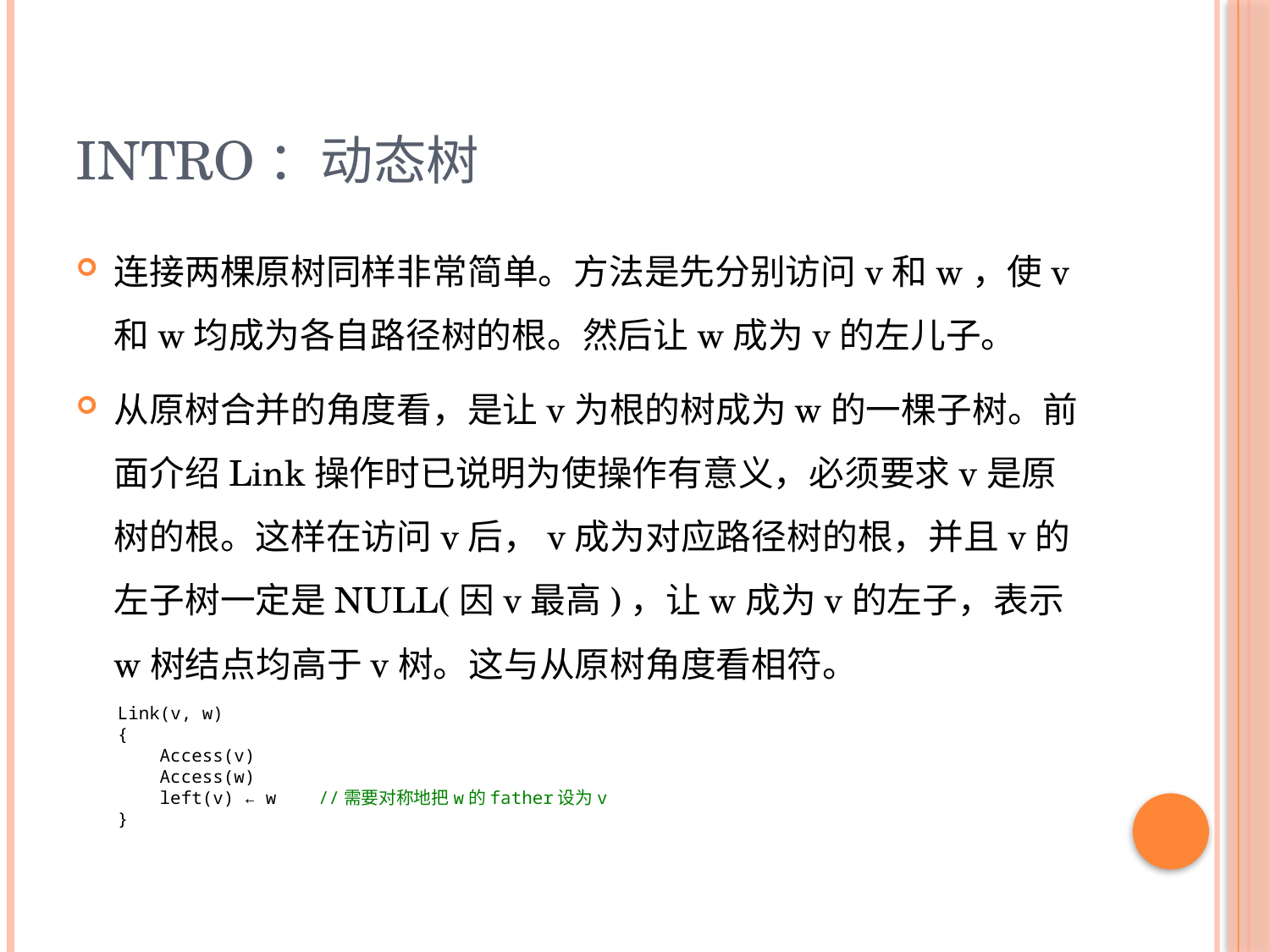

# Intro：动态树
连接两棵原树同样非常简单。方法是先分别访问v和w，使v和w均成为各自路径树的根。然后让w成为v的左儿子。
从原树合并的角度看，是让v为根的树成为w的一棵子树。前面介绍Link操作时已说明为使操作有意义，必须要求v是原树的根。这样在访问v后，v成为对应路径树的根，并且v的左子树一定是NULL(因v最高)，让w成为v的左子，表示w树结点均高于v树。这与从原树角度看相符。

Link(v, w)
{
    Access(v)
    Access(w)
    left(v) ← w    //需要对称地把w的father设为v
}